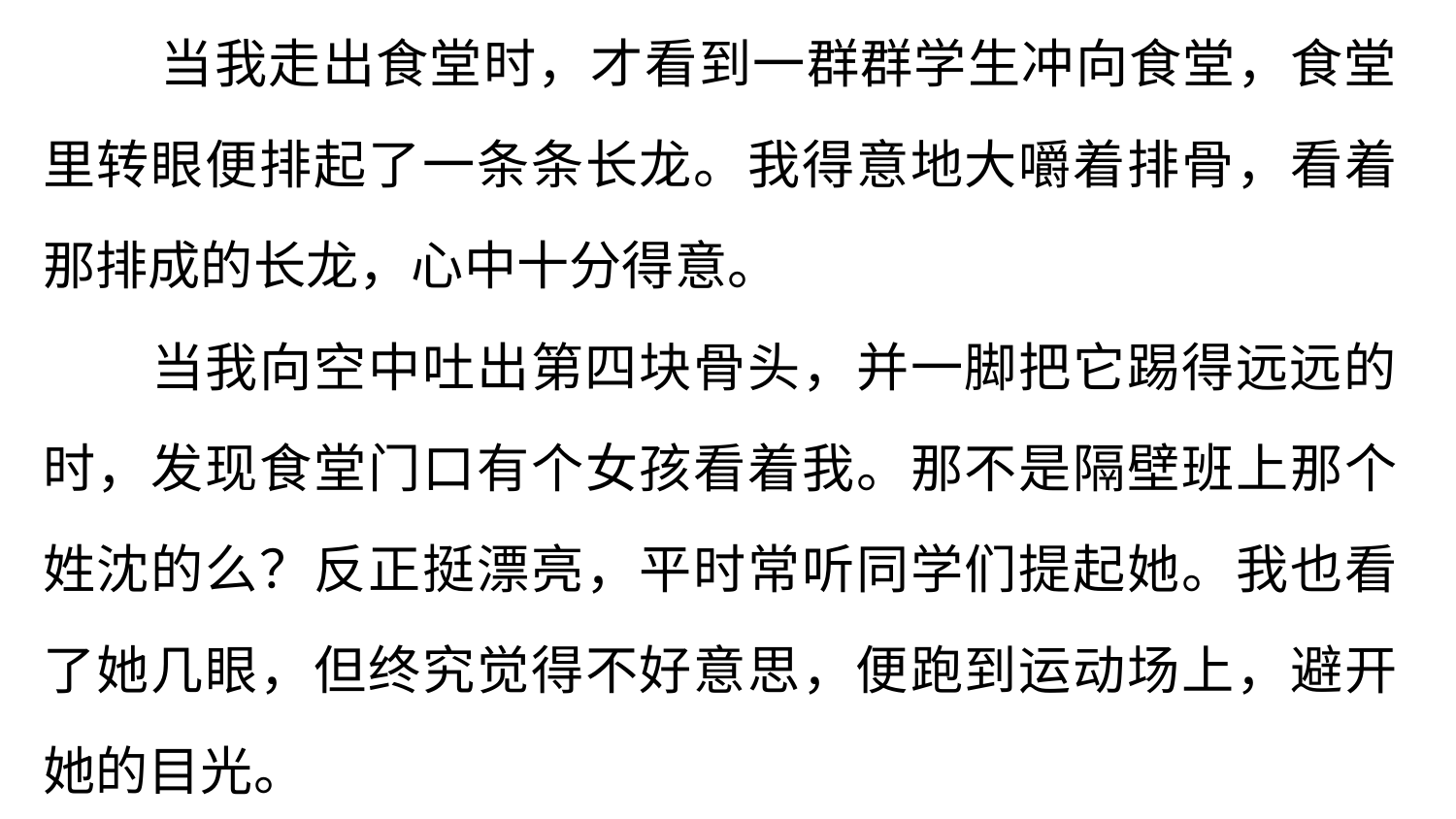

当我走出食堂时，才看到一群群学生冲向食堂，食堂里转眼便排起了一条条长龙。我得意地大嚼着排骨，看着那排成的长龙，心中十分得意。
       当我向空中吐出第四块骨头，并一脚把它踢得远远的时，发现食堂门口有个女孩看着我。那不是隔壁班上那个姓沈的么？反正挺漂亮，平时常听同学们提起她。我也看了她几眼，但终究觉得不好意思，便跑到运动场上，避开她的目光。